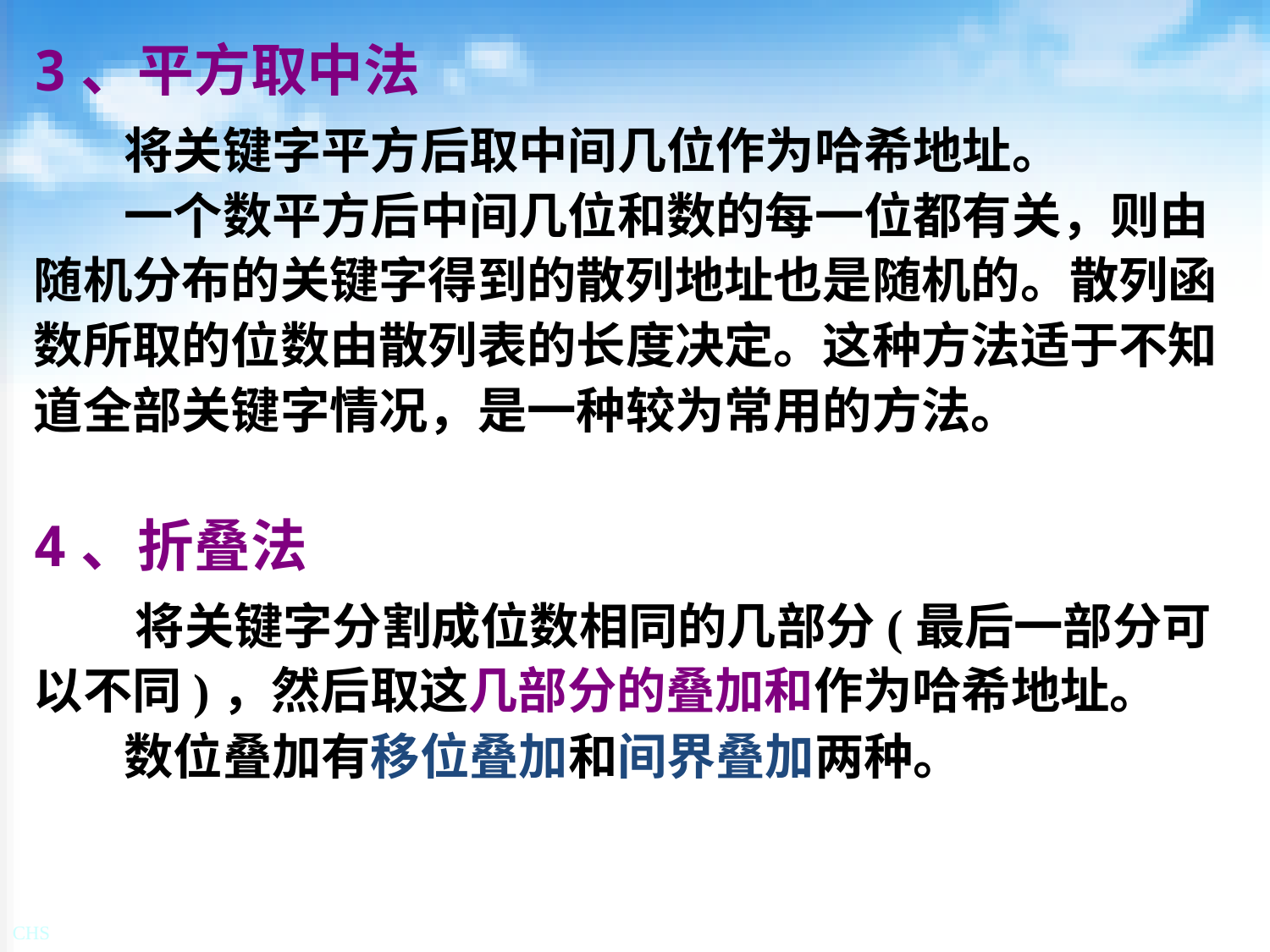

3、平方取中法
       将关键字平方后取中间几位作为哈希地址。
       一个数平方后中间几位和数的每一位都有关，则由随机分布的关键字得到的散列地址也是随机的。散列函数所取的位数由散列表的长度决定。这种方法适于不知道全部关键字情况，是一种较为常用的方法。

4、折叠法
        将关键字分割成位数相同的几部分(最后一部分可以不同)，然后取这几部分的叠加和作为哈希地址。
       数位叠加有移位叠加和间界叠加两种。